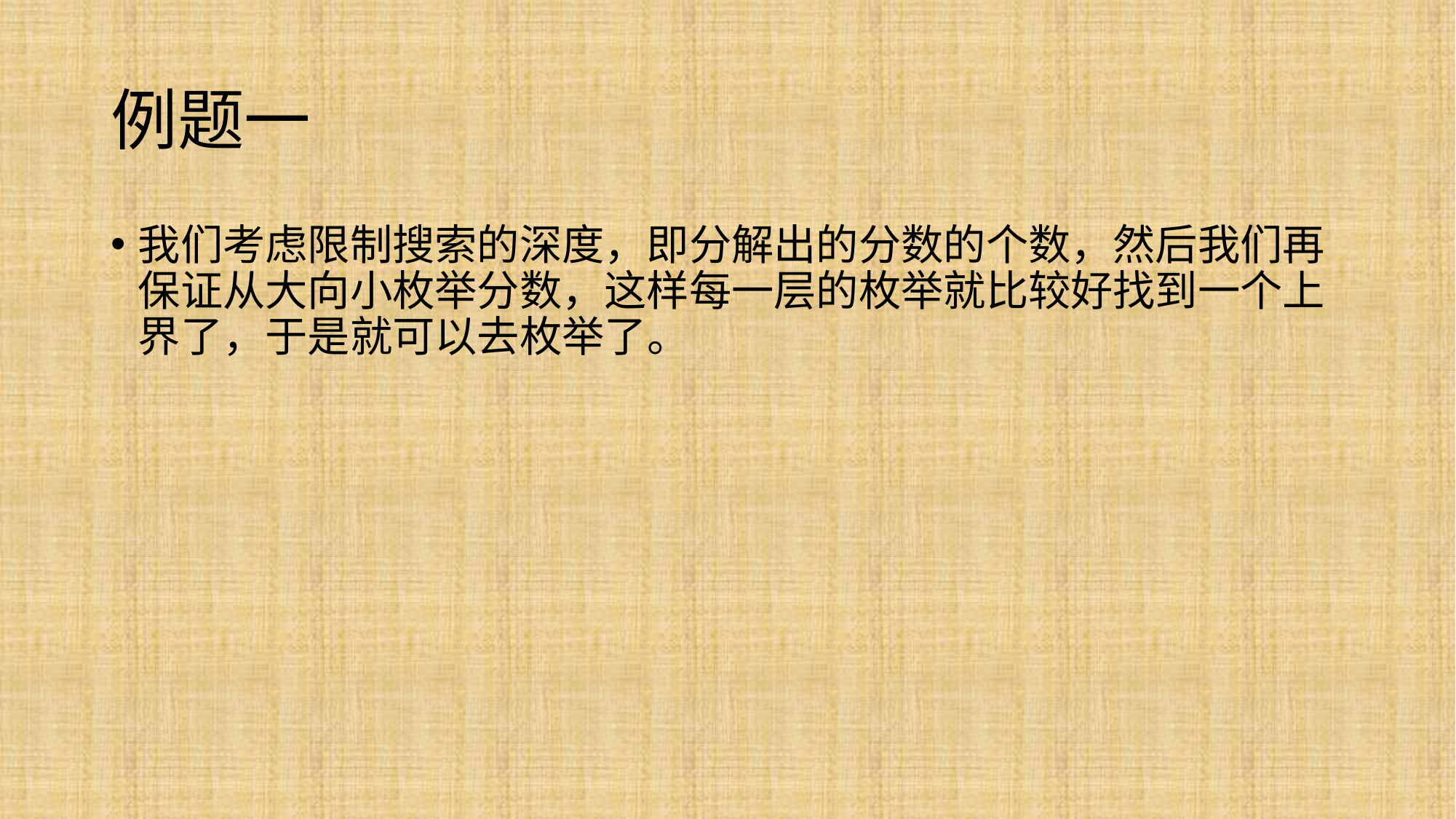

# 例题一
我们考虑限制搜索的深度，即分解出的分数的个数，然后我们再保证从大向小枚举分数，这样每一层的枚举就比较好找到一个上界了，于是就可以去枚举了。